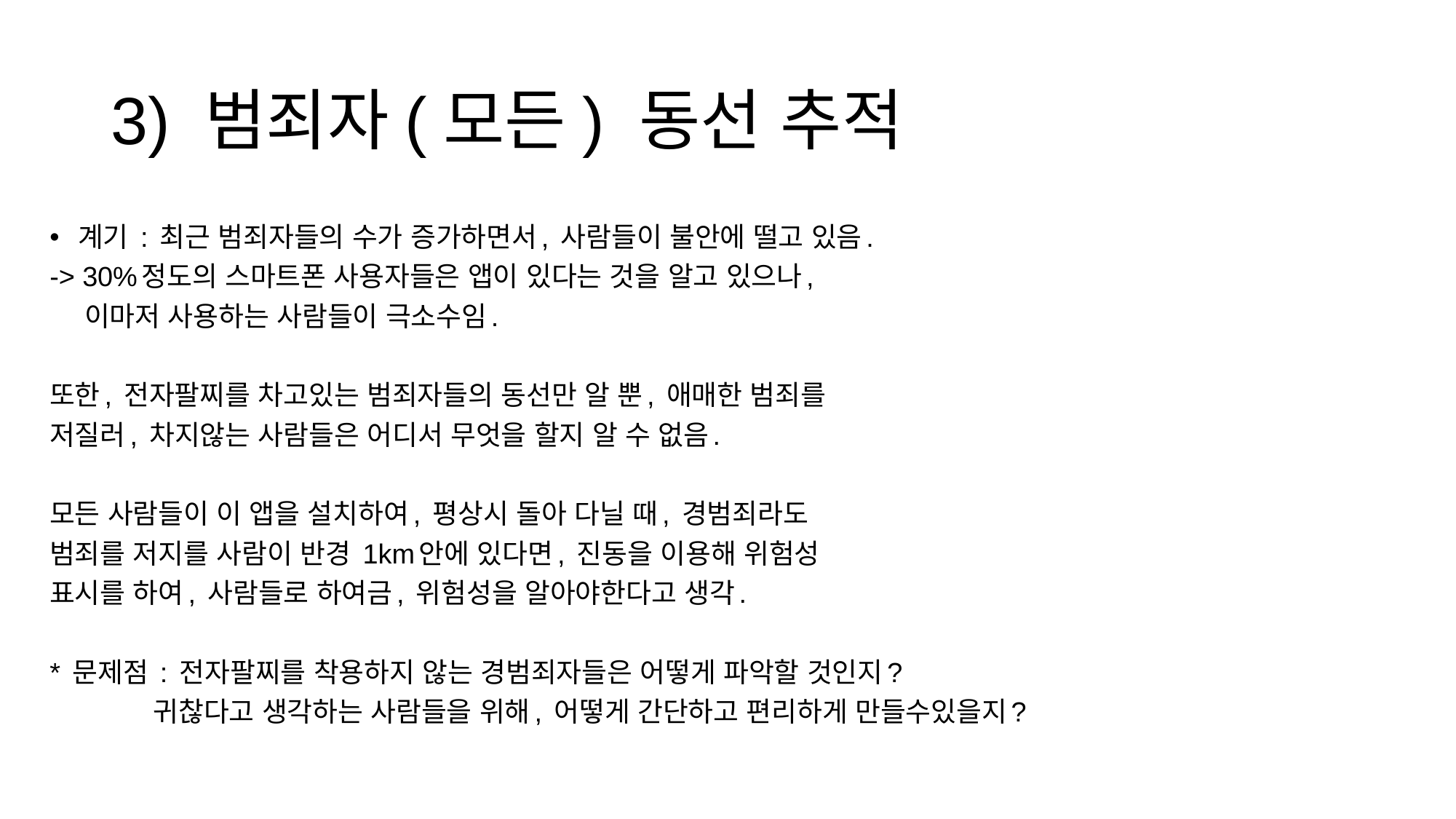

# 3) 범죄자(모든) 동선 추적
계기 : 최근 범죄자들의 수가 증가하면서, 사람들이 불안에 떨고 있음.
-> 30%정도의 스마트폰 사용자들은 앱이 있다는 것을 알고 있으나,
    이마저 사용하는 사람들이 극소수임.

또한, 전자팔찌를 차고있는 범죄자들의 동선만 알 뿐, 애매한 범죄를
저질러, 차지않는 사람들은 어디서 무엇을 할지 알 수 없음.

모든 사람들이 이 앱을 설치하여, 평상시 돌아 다닐 때, 경범죄라도
범죄를 저지를 사람이 반경 1km안에 있다면, 진동을 이용해 위험성
표시를 하여, 사람들로 하여금, 위험성을 알아야한다고 생각.

* 문제점 : 전자팔찌를 착용하지 않는 경범죄자들은 어떻게 파악할 것인지?
             귀찮다고 생각하는 사람들을 위해, 어떻게 간단하고 편리하게 만들수있을지?